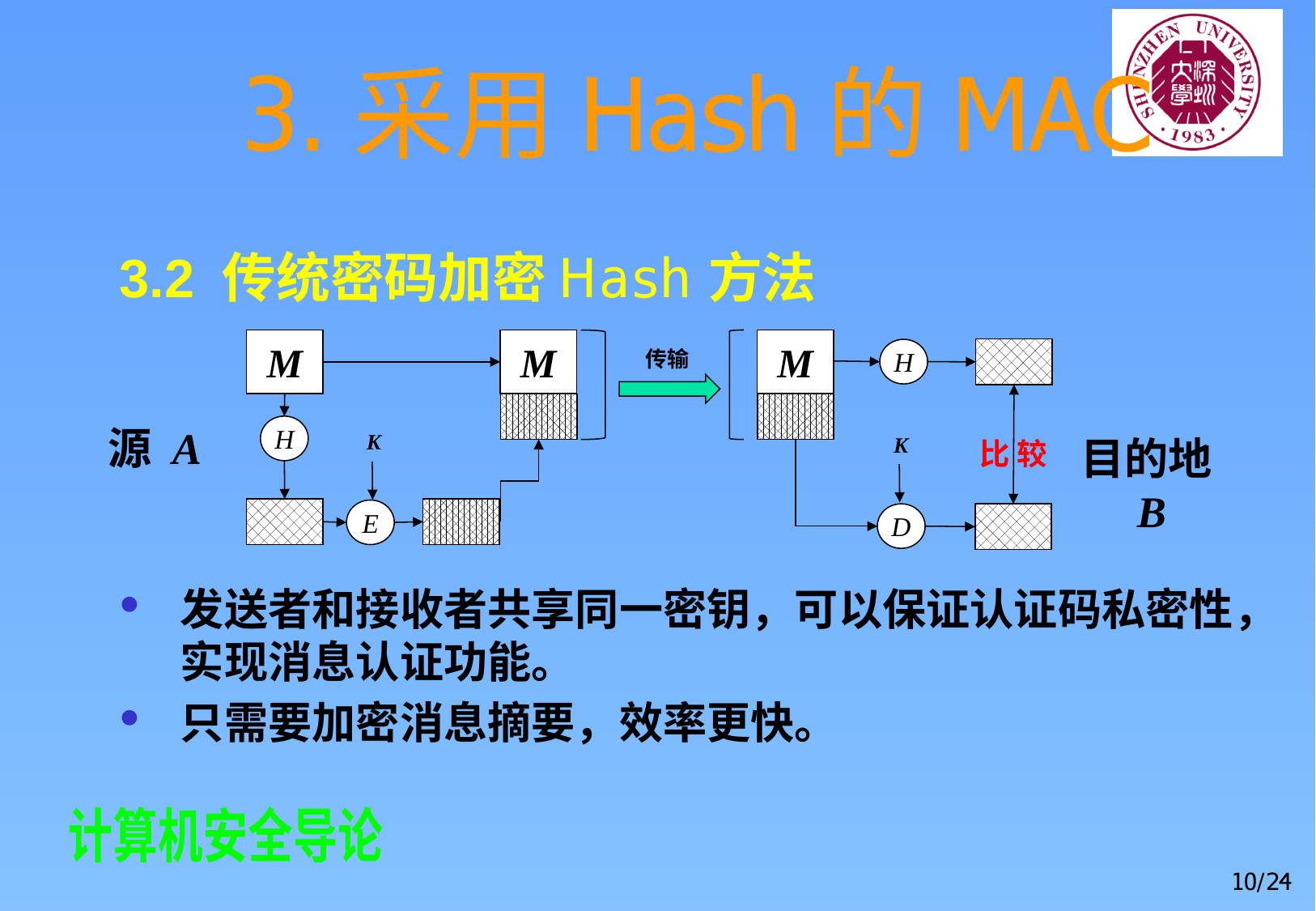

# 3.采用Hash的MAC
3.2 传统密码加密Hash方法

发送者和接收者共享同一密钥，可以保证认证码私密性，实现消息认证功能。
只需要加密消息摘要，效率更快。
M
M

M

H
传输

源 A
H
K
K
目的地B
比 较

E
D

10/24